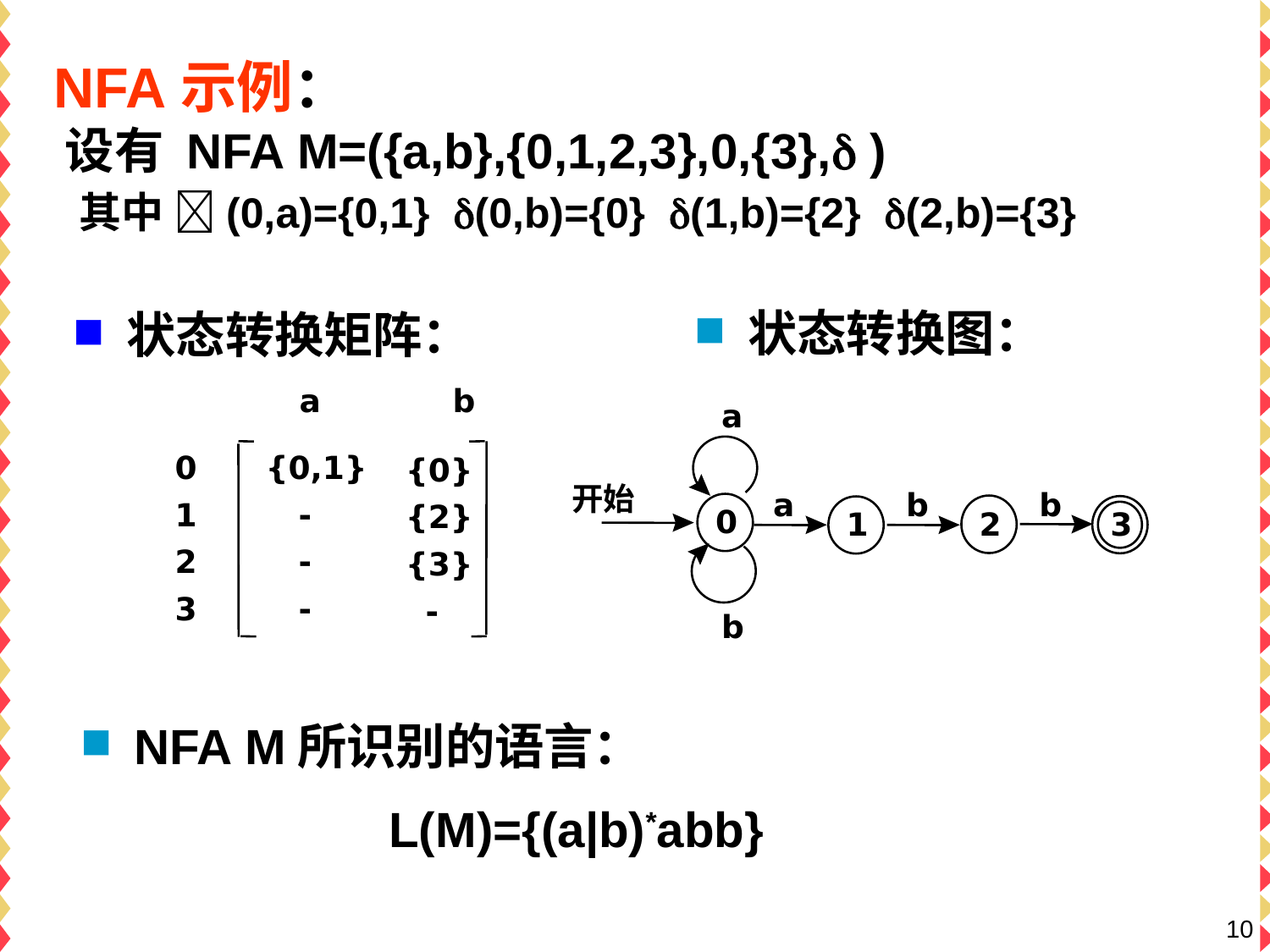

# NFA示例： 设有 NFA M=({a,b},{0,1,2,3},0,{3},δ ) 其中 δ(0,a)={0,1}  δ(0,b)={0}  δ(1,b)={2}  δ(2,b)={3}
状态转换图：
状态转换矩阵：
   a            b

0
{0,1}
{0}
1
-
{2}
2
-
{3}
3
-
-
a

开始
b
a
b

0

2

3

1

b
NFA M所识别的语言：
			L(M)={(a|b)*abb}
10